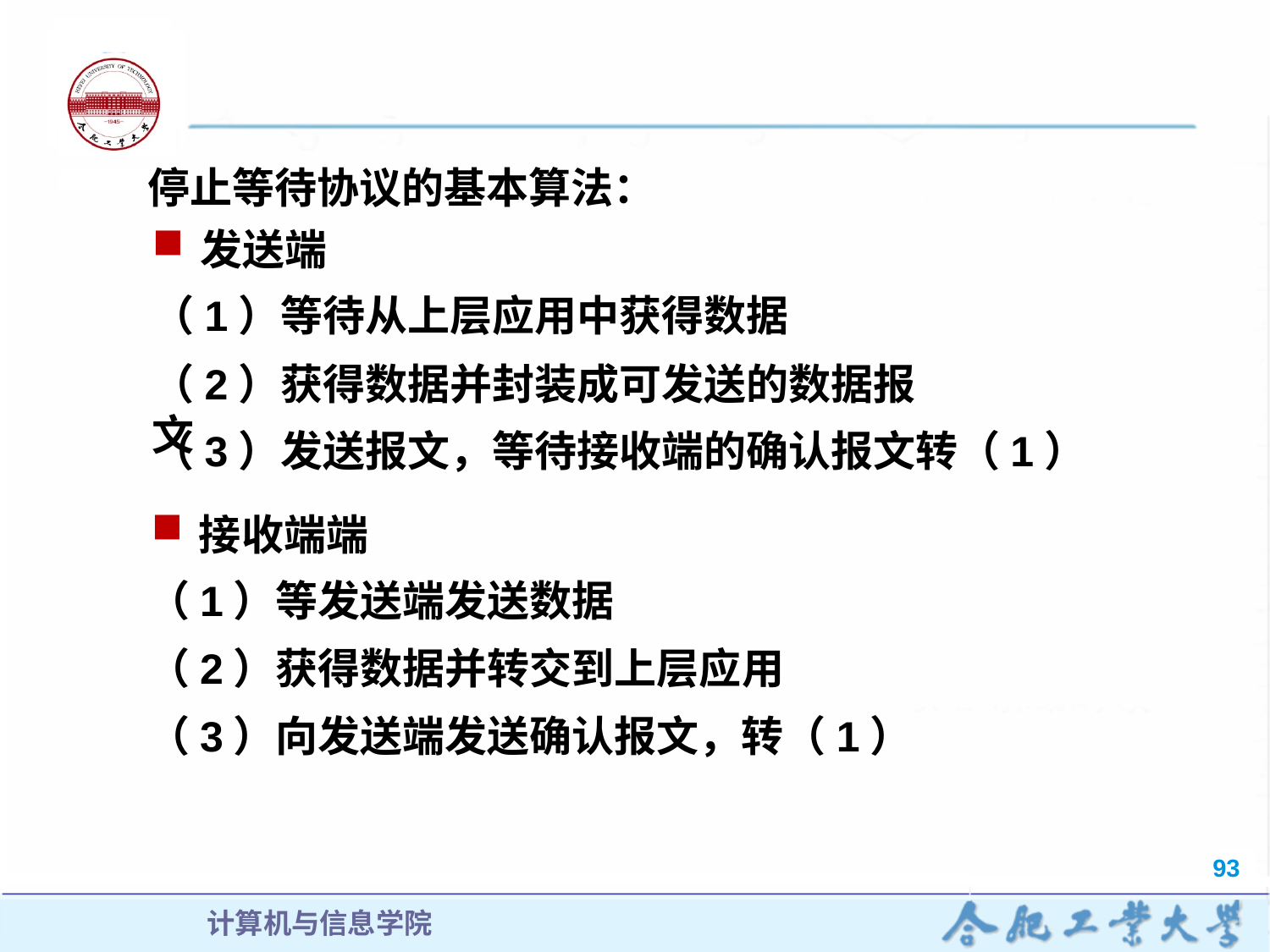

停止等待协议的基本算法：
发送端
（1）等待从上层应用中获得数据
（2）获得数据并封装成可发送的数据报文
（3）发送报文，等待接收端的确认报文转（1）
接收端端
（1）等发送端发送数据
（2）获得数据并转交到上层应用
（3）向发送端发送确认报文，转（1）